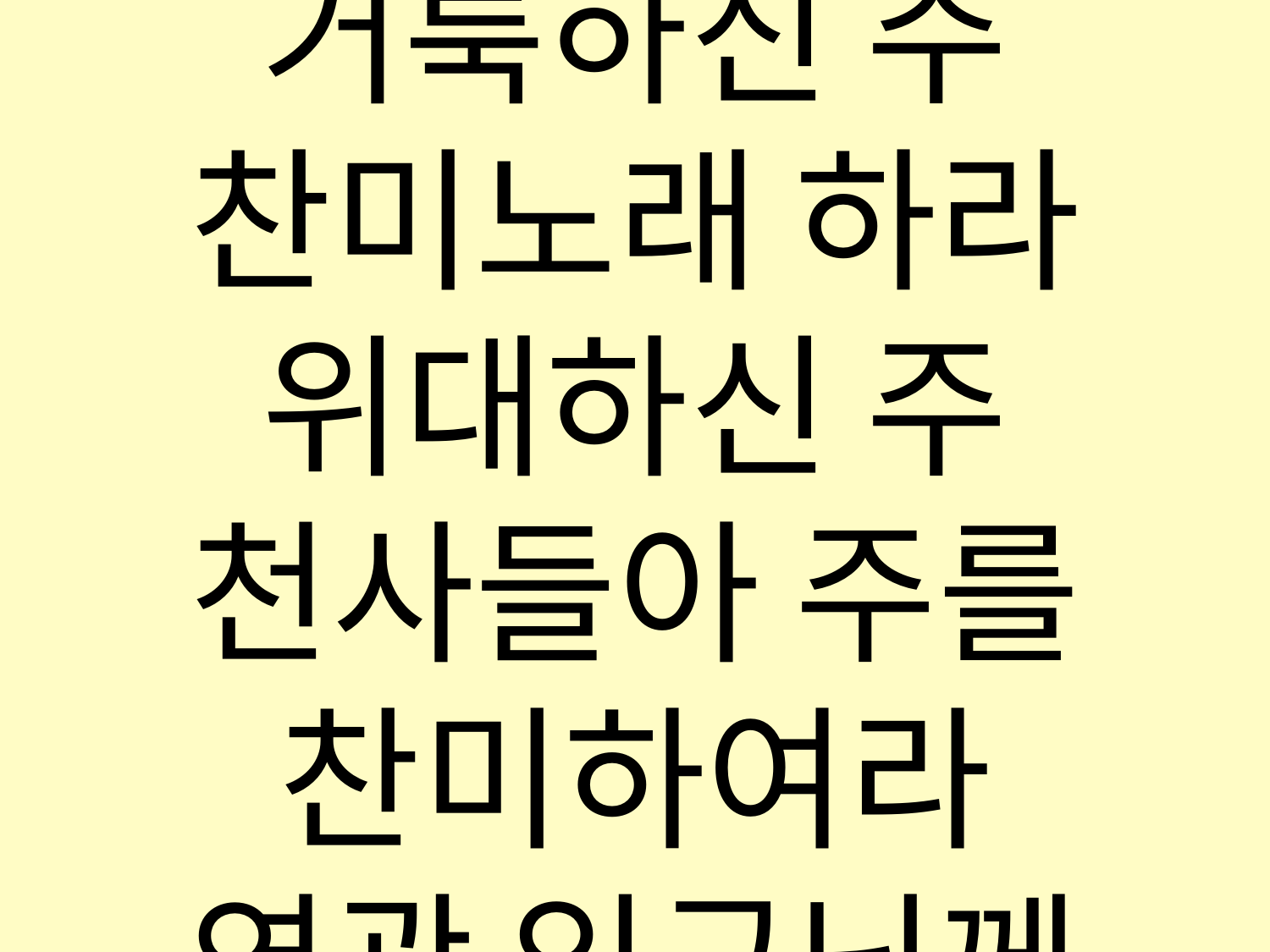

1. 주를 찬미하라 거룩하신 주
찬미노래 하라 위대하신 주
천사들아 주를 찬미하여라
영광 임금님께 찬미드려라